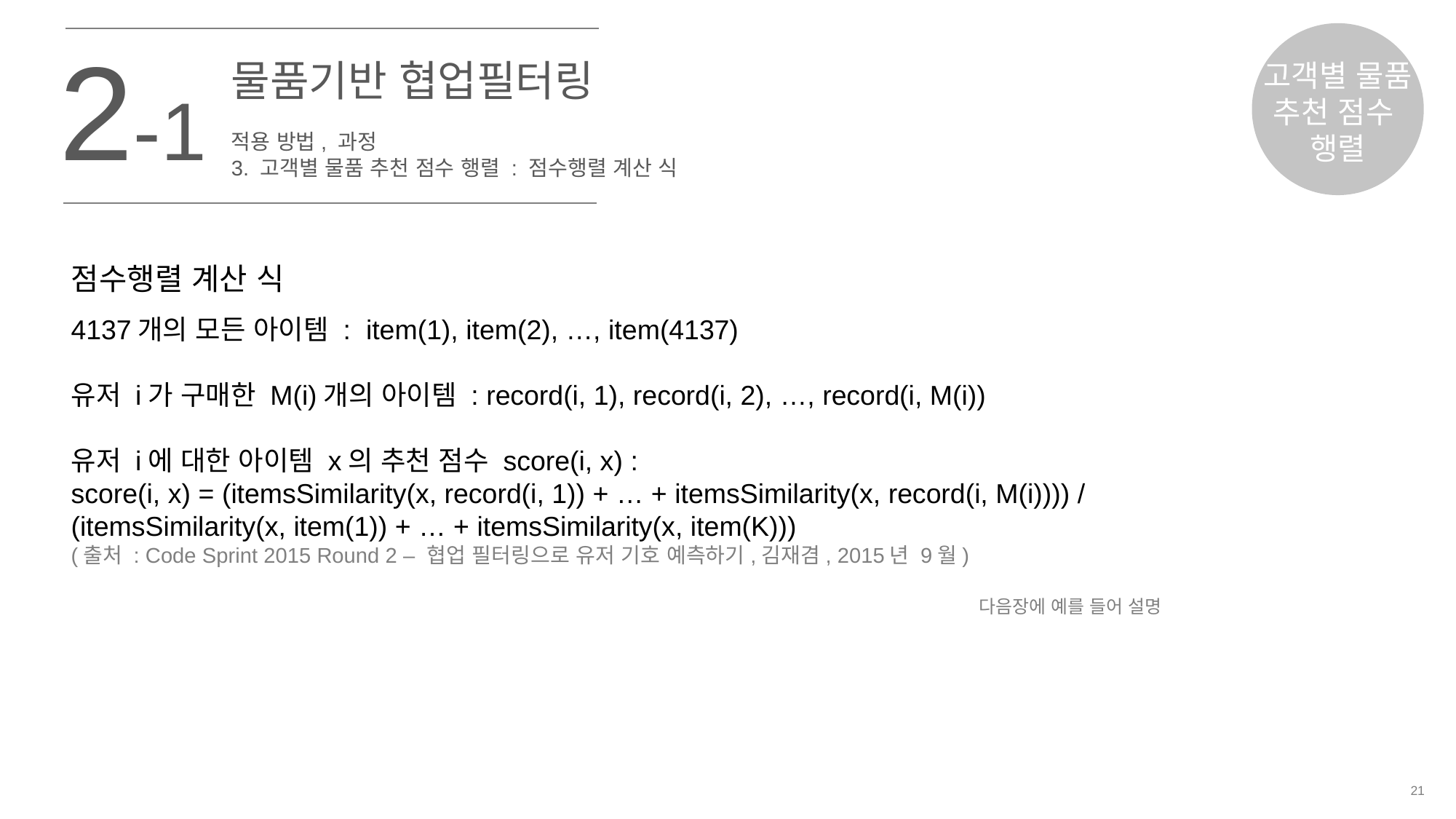

2-1

물품기반 협업필터링
고객별 물품
추천 점수
행렬
적용 방법, 과정
3. 고객별 물품 추천 점수 행렬 : 점수행렬 계산 식
점수행렬 계산 식
4137개의 모든 아이템 :  item(1), item(2), …, item(4137)

유저 i가 구매한 M(i)개의 아이템 : record(i, 1), record(i, 2), …, record(i, M(i))

유저 i에 대한 아이템 x의 추천 점수 score(i, x) :
score(i, x) = (itemsSimilarity(x, record(i, 1)) + … + itemsSimilarity(x, record(i, M(i)))) / (itemsSimilarity(x, item(1)) + … + itemsSimilarity(x, item(K)))
(출처 : Code Sprint 2015 Round 2 – 협업 필터링으로 유저 기호 예측하기,김재겸, 2015년 9월)

다음장에 예를 들어 설명